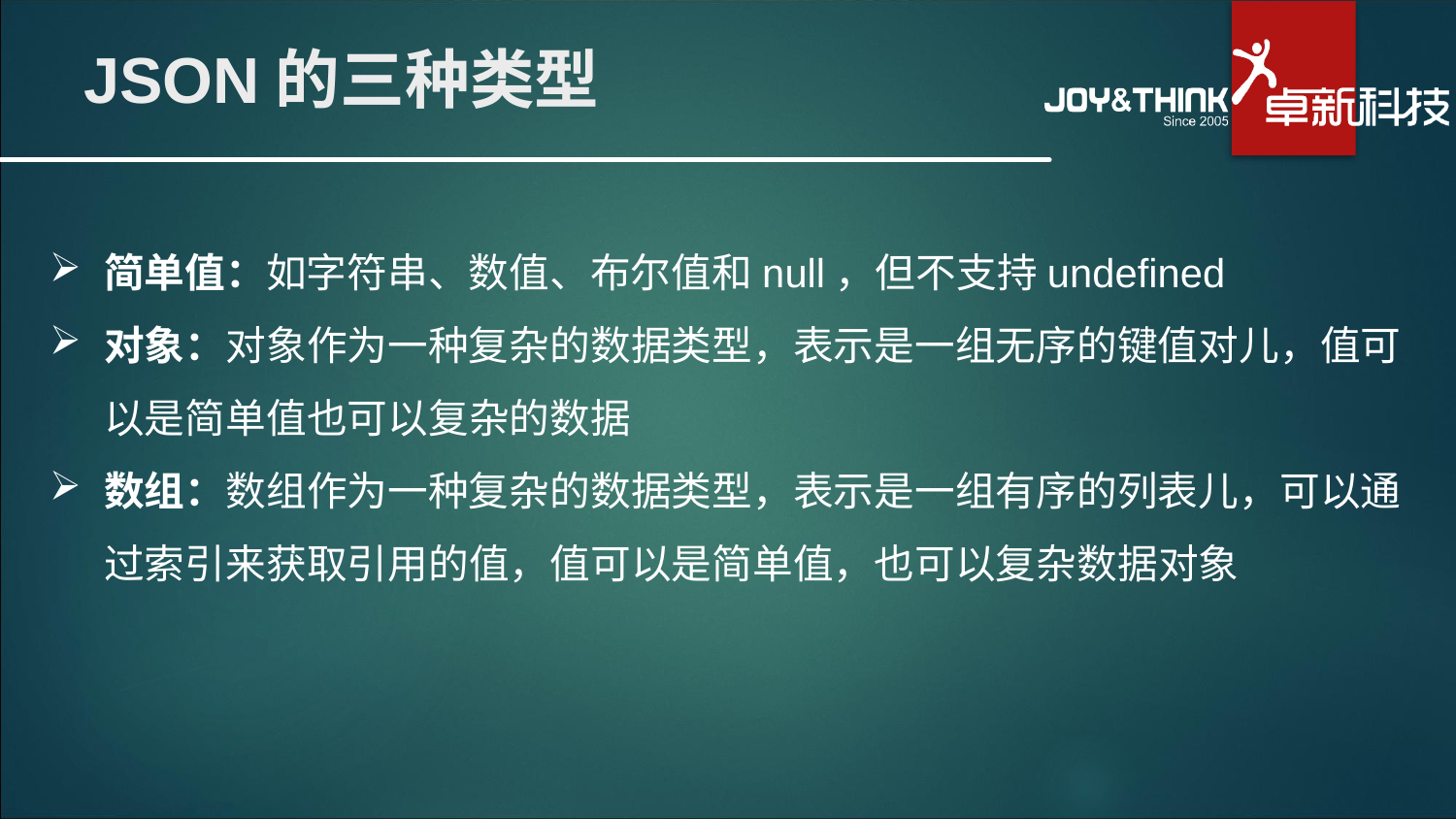

# JSON的三种类型
简单值：如字符串、数值、布尔值和null，但不支持undefined
对象：对象作为一种复杂的数据类型，表示是一组无序的键值对儿，值可以是简单值也可以复杂的数据
数组：数组作为一种复杂的数据类型，表示是一组有序的列表儿，可以通过索引来获取引用的值，值可以是简单值，也可以复杂数据对象